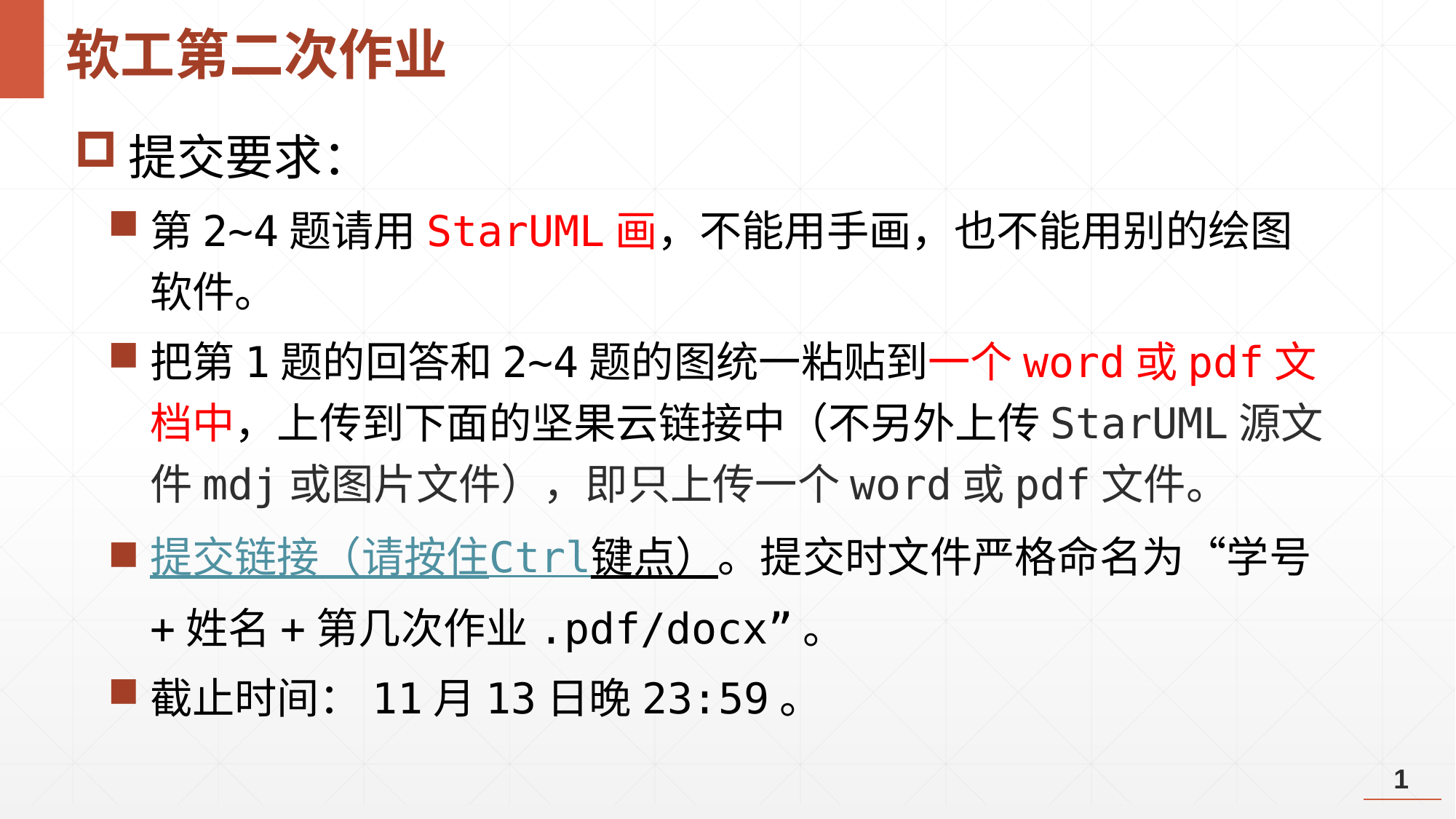

# 软工第二次作业
提交要求：
第2~4题请用StarUML画，不能用手画，也不能用别的绘图软件。
把第1题的回答和2~4题的图统一粘贴到一个word或pdf文档中，上传到下面的坚果云链接中（不另外上传StarUML源文件mdj或图片文件），即只上传一个word或pdf文件。
提交链接（请按住Ctrl键点）。提交时文件严格命名为“学号+姓名+第几次作业.pdf/docx”。
截止时间：11月13日晚23:59。
1